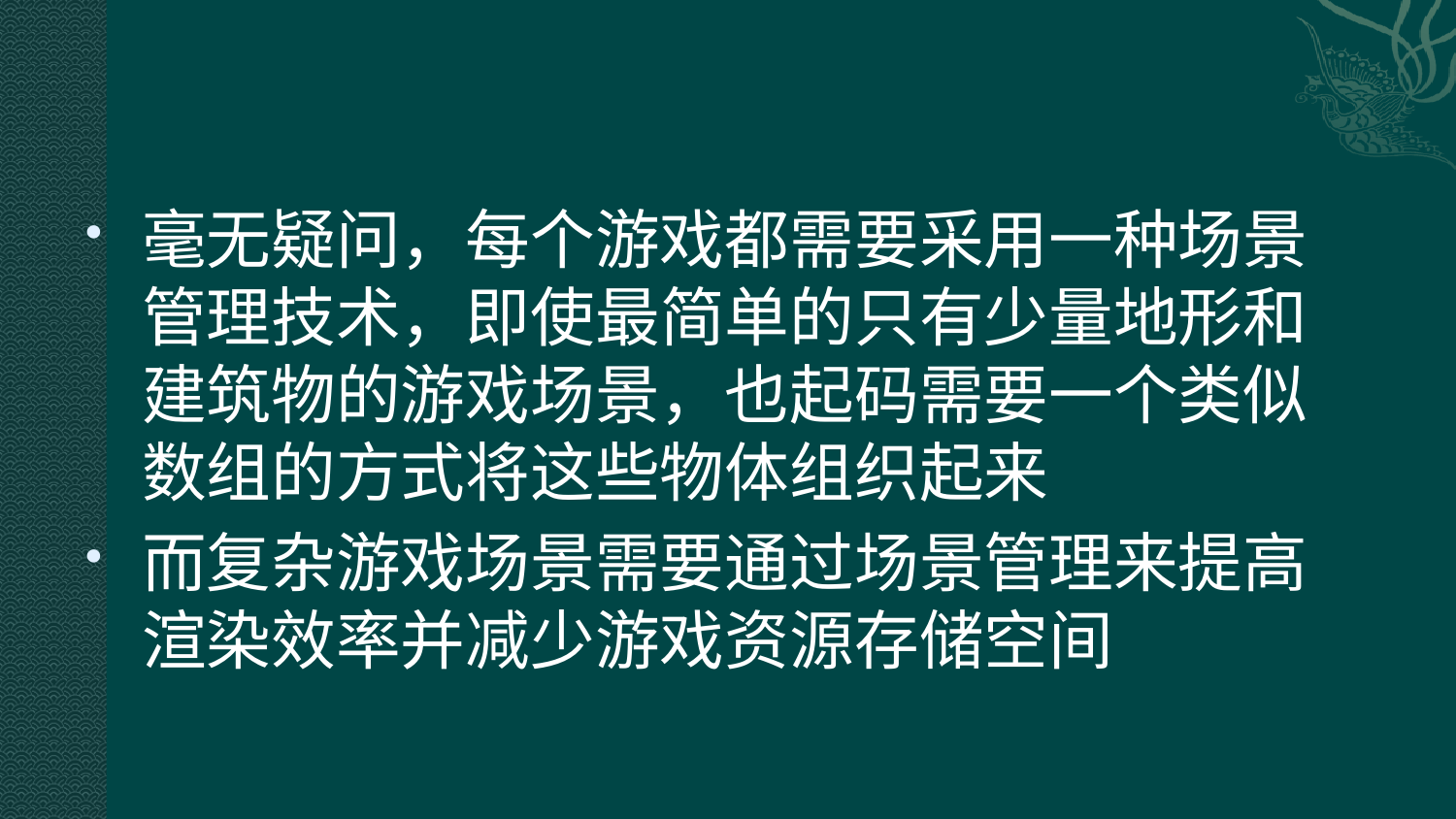

#
毫无疑问，每个游戏都需要采用一种场景管理技术，即使最简单的只有少量地形和建筑物的游戏场景，也起码需要一个类似数组的方式将这些物体组织起来
而复杂游戏场景需要通过场景管理来提高渲染效率并减少游戏资源存储空间